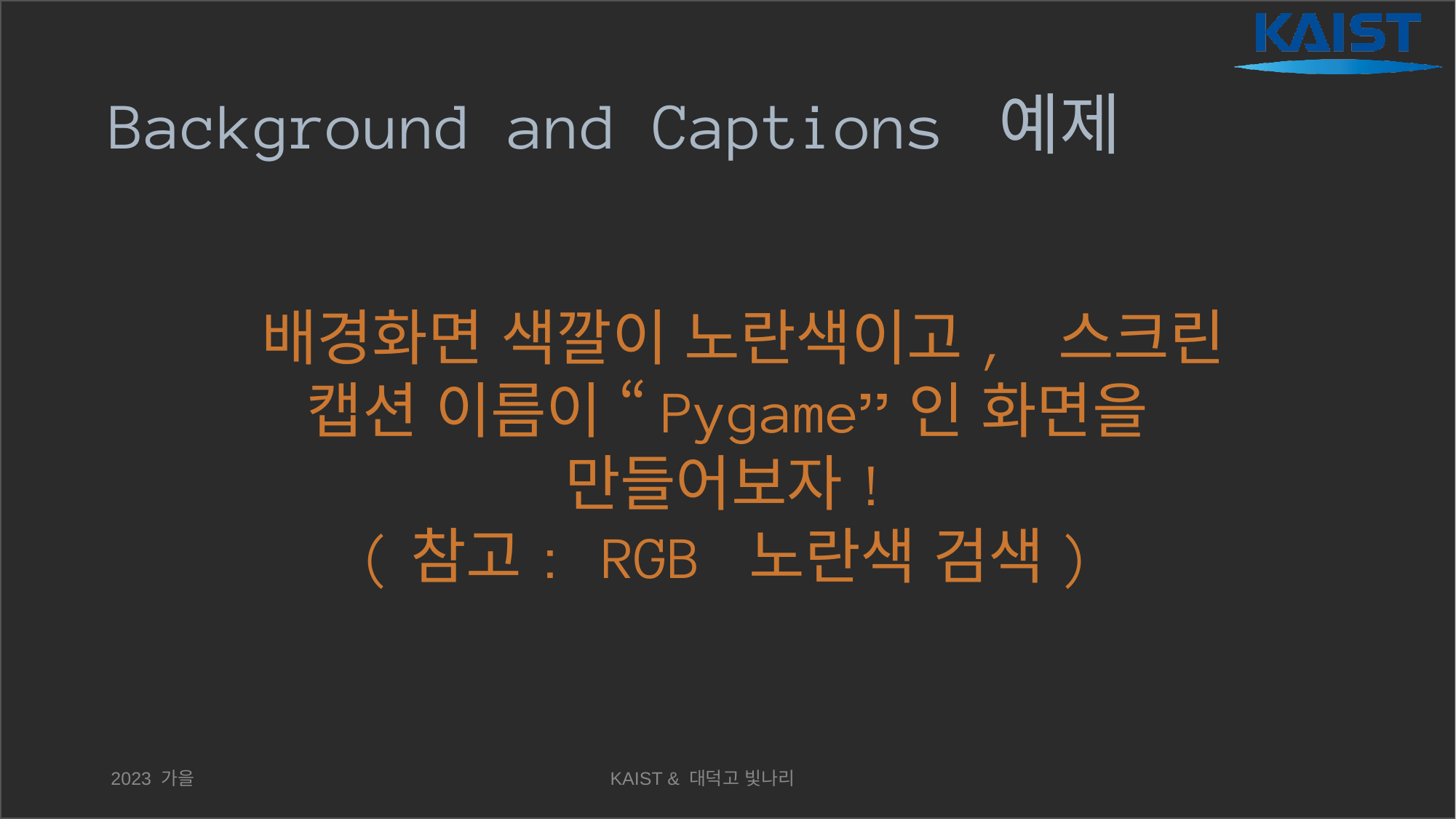

# Background and Captions 예제
 배경화면 색깔이 노란색이고, 스크린 캡션 이름이 “Pygame”인 화면을 만들어보자!
(참고: RGB 노란색 검색)
2023 가을
KAIST & 대덕고 빛나리